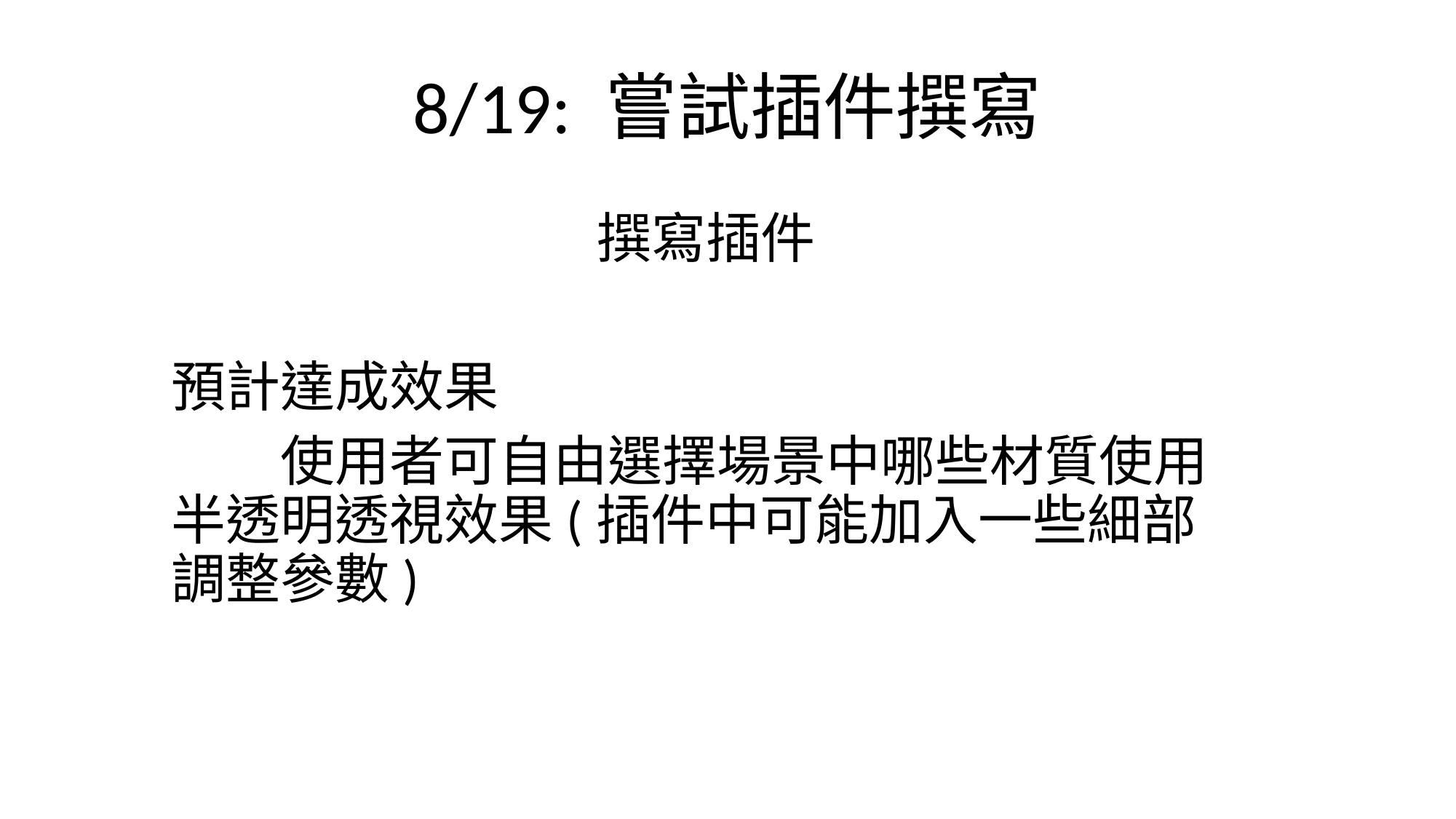

8/19: 嘗試插件撰寫
撰寫插件

預計達成效果
	使用者可自由選擇場景中哪些材質使用半透明透視效果(插件中可能加入一些細部調整參數)